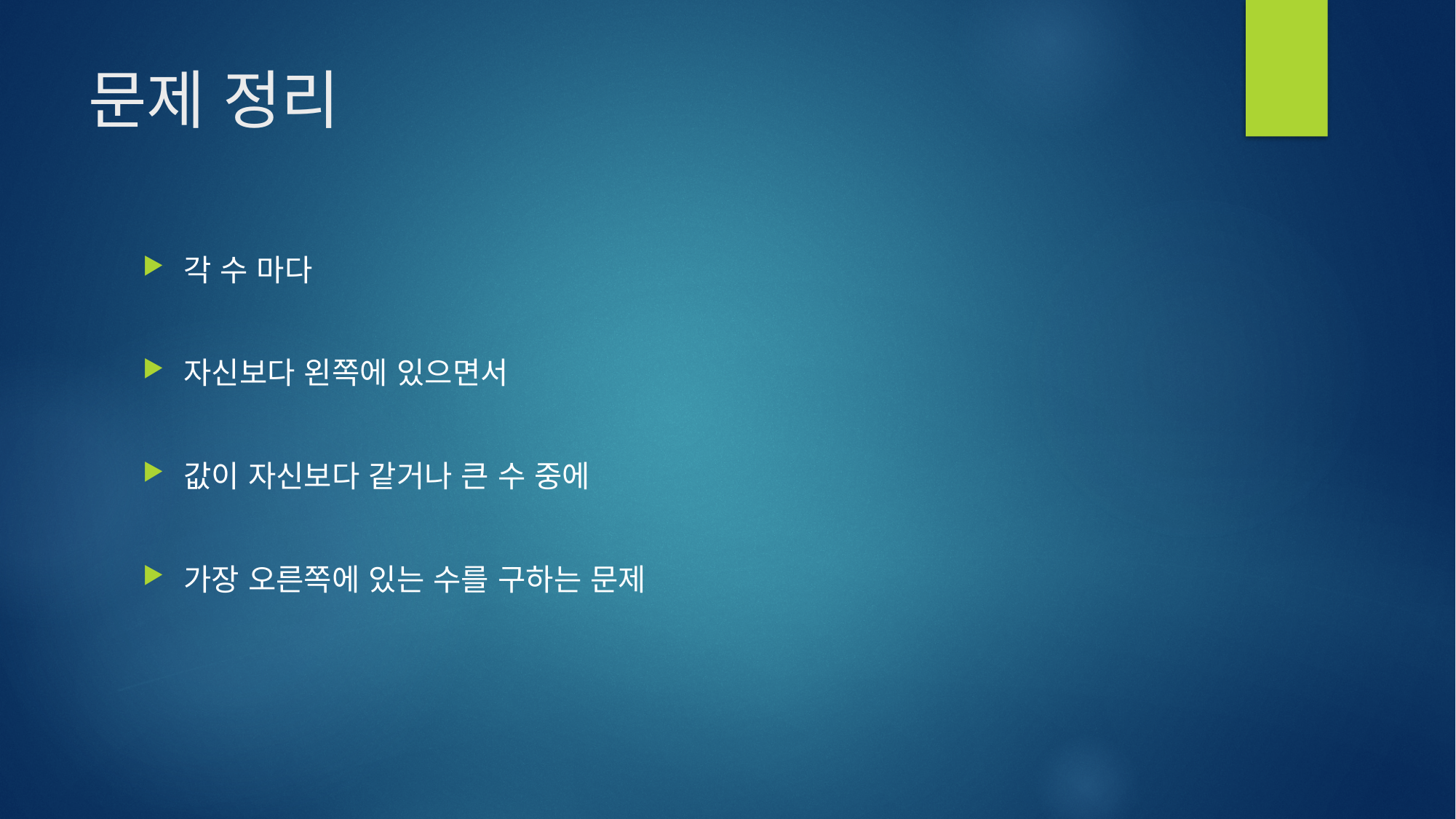

# 문제 정리
각 수 마다

자신보다 왼쪽에 있으면서

값이 자신보다 같거나 큰 수 중에

가장 오른쪽에 있는 수를 구하는 문제